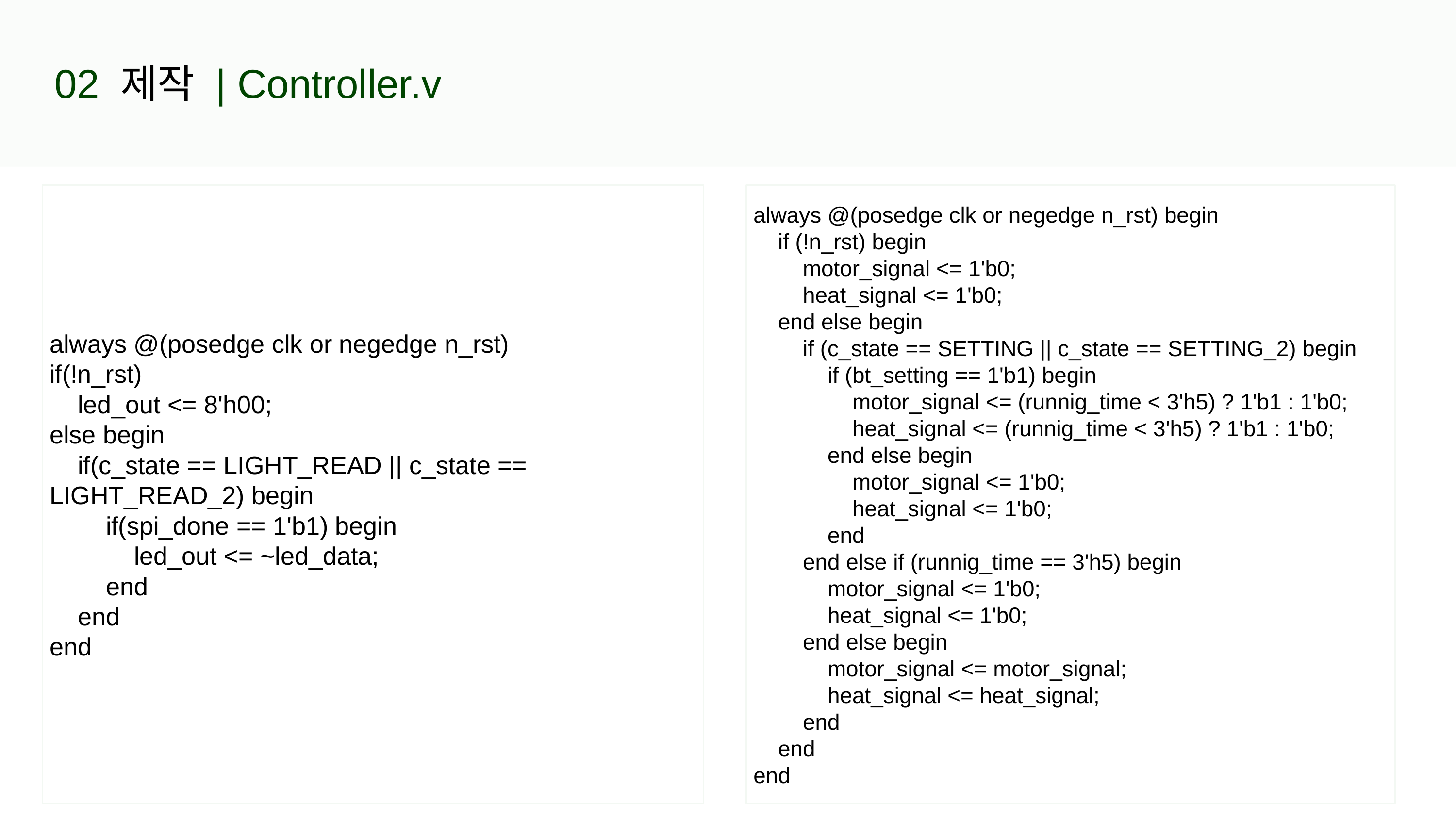

02 제작 | Controller.v
always @(posedge clk or negedge n_rst)
if(!n_rst)
    led_out <= 8'h00;
else begin
    if(c_state == LIGHT_READ || c_state == LIGHT_READ_2) begin
        if(spi_done == 1'b1) begin
            led_out <= ~led_data;
        end
    end
end
always @(posedge clk or negedge n_rst) begin
    if (!n_rst) begin
        motor_signal <= 1'b0;
        heat_signal <= 1'b0;
    end else begin
        if (c_state == SETTING || c_state == SETTING_2) begin
            if (bt_setting == 1'b1) begin
                motor_signal <= (runnig_time < 3'h5) ? 1'b1 : 1'b0;
                heat_signal <= (runnig_time < 3'h5) ? 1'b1 : 1'b0;
            end else begin
                motor_signal <= 1'b0;
                heat_signal <= 1'b0;
            end
        end else if (runnig_time == 3'h5) begin
            motor_signal <= 1'b0;
            heat_signal <= 1'b0;
        end else begin
            motor_signal <= motor_signal;
            heat_signal <= heat_signal;
        end
    end
end